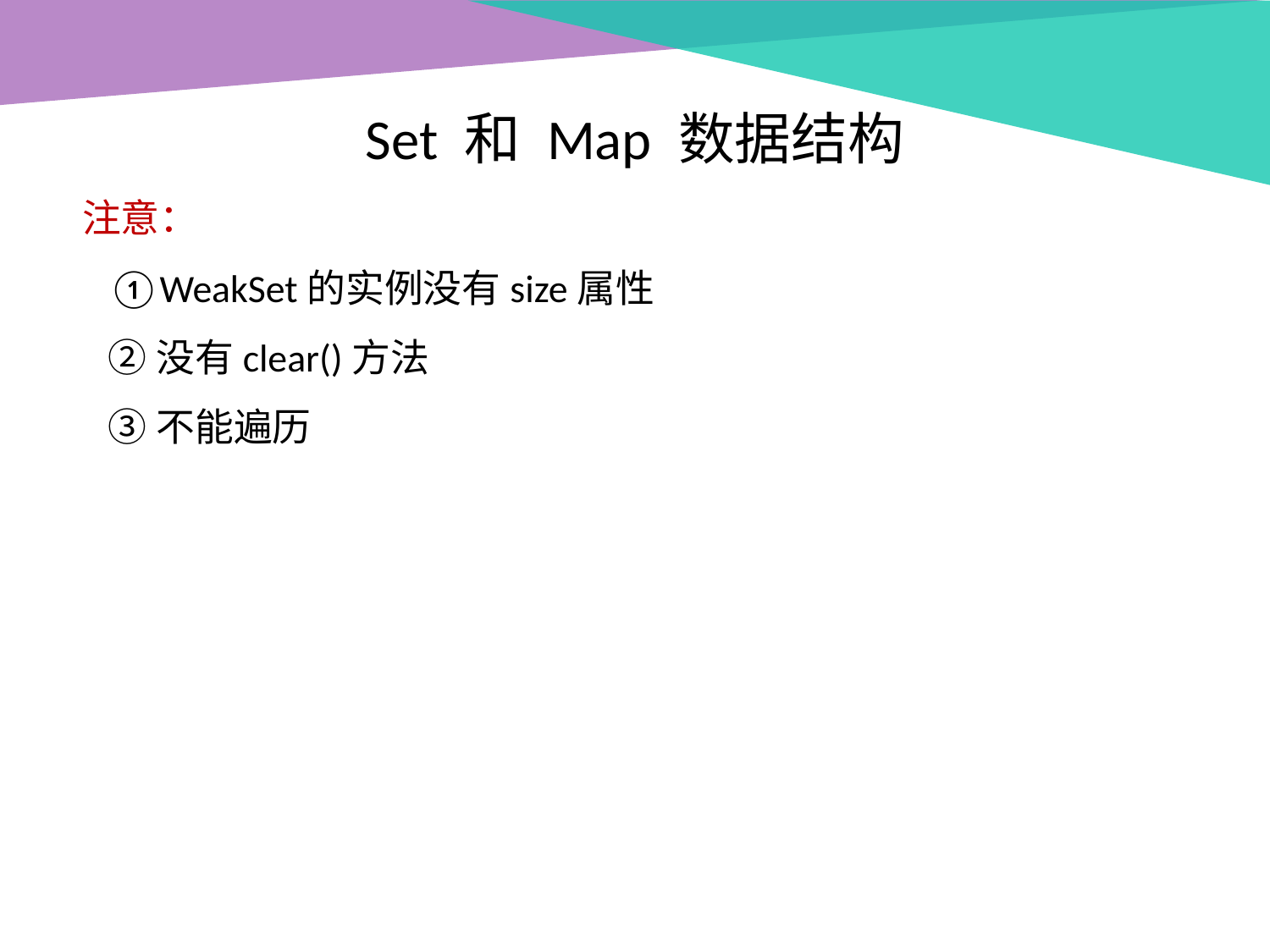

Set 和 Map 数据结构
注意：
   ①WeakSet的实例没有size属性
   ②没有clear()方法
   ③不能遍历